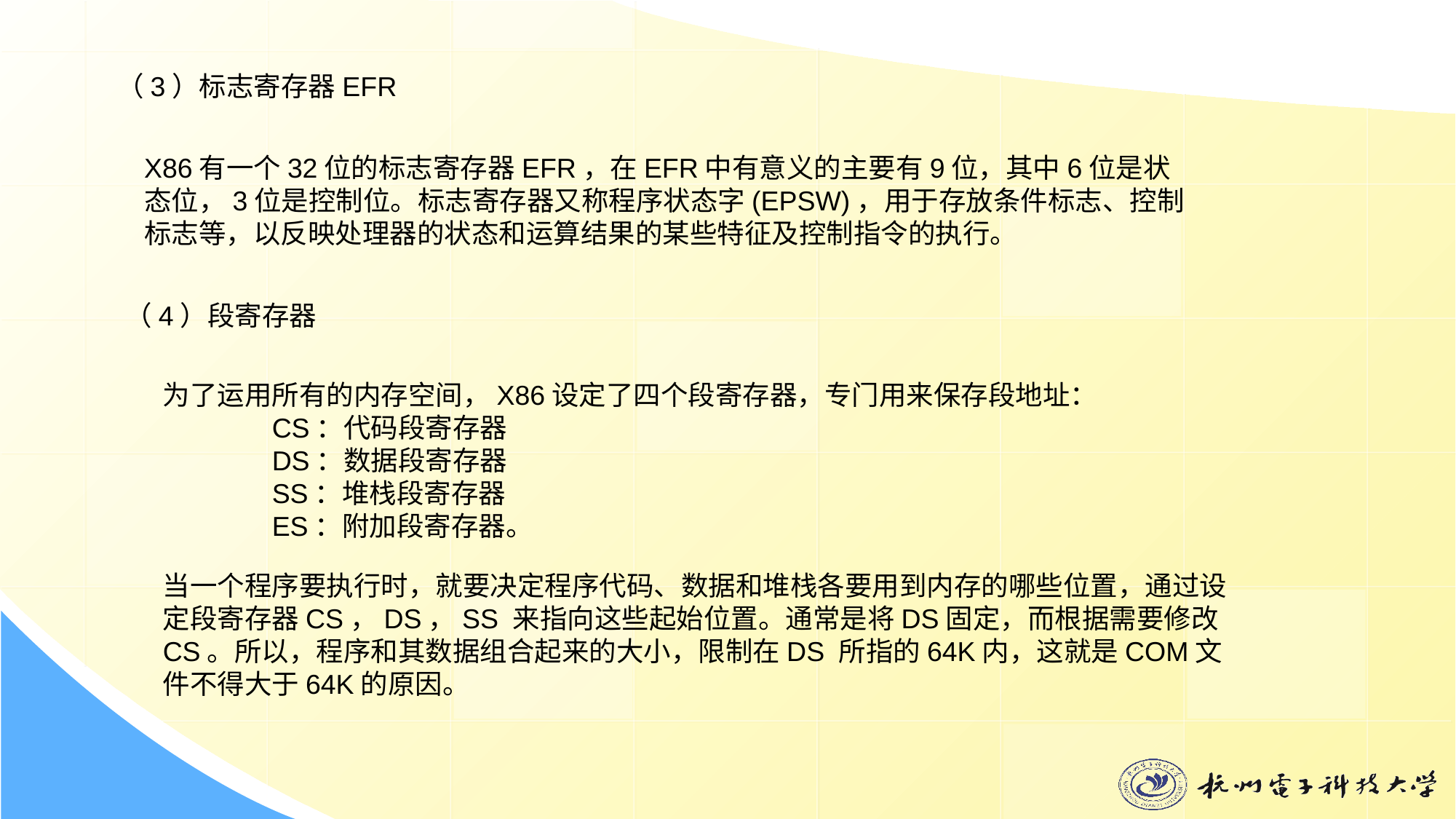

（3）标志寄存器EFR
X86有一个32位的标志寄存器EFR，在EFR中有意义的主要有9位，其中6位是状态位，3位是控制位。标志寄存器又称程序状态字(EPSW)，用于存放条件标志、控制标志等，以反映处理器的状态和运算结果的某些特征及控制指令的执行。
（4）段寄存器
为了运用所有的内存空间，X86设定了四个段寄存器，专门用来保存段地址：
	CS：代码段寄存器
	DS：数据段寄存器
	SS：堆栈段寄存器
	ES：附加段寄存器。
当一个程序要执行时，就要决定程序代码、数据和堆栈各要用到内存的哪些位置，通过设定段寄存器CS，DS，SS 来指向这些起始位置。通常是将DS固定，而根据需要修改CS。所以，程序和其数据组合起来的大小，限制在DS 所指的64K内，这就是COM文件不得大于64K的原因。